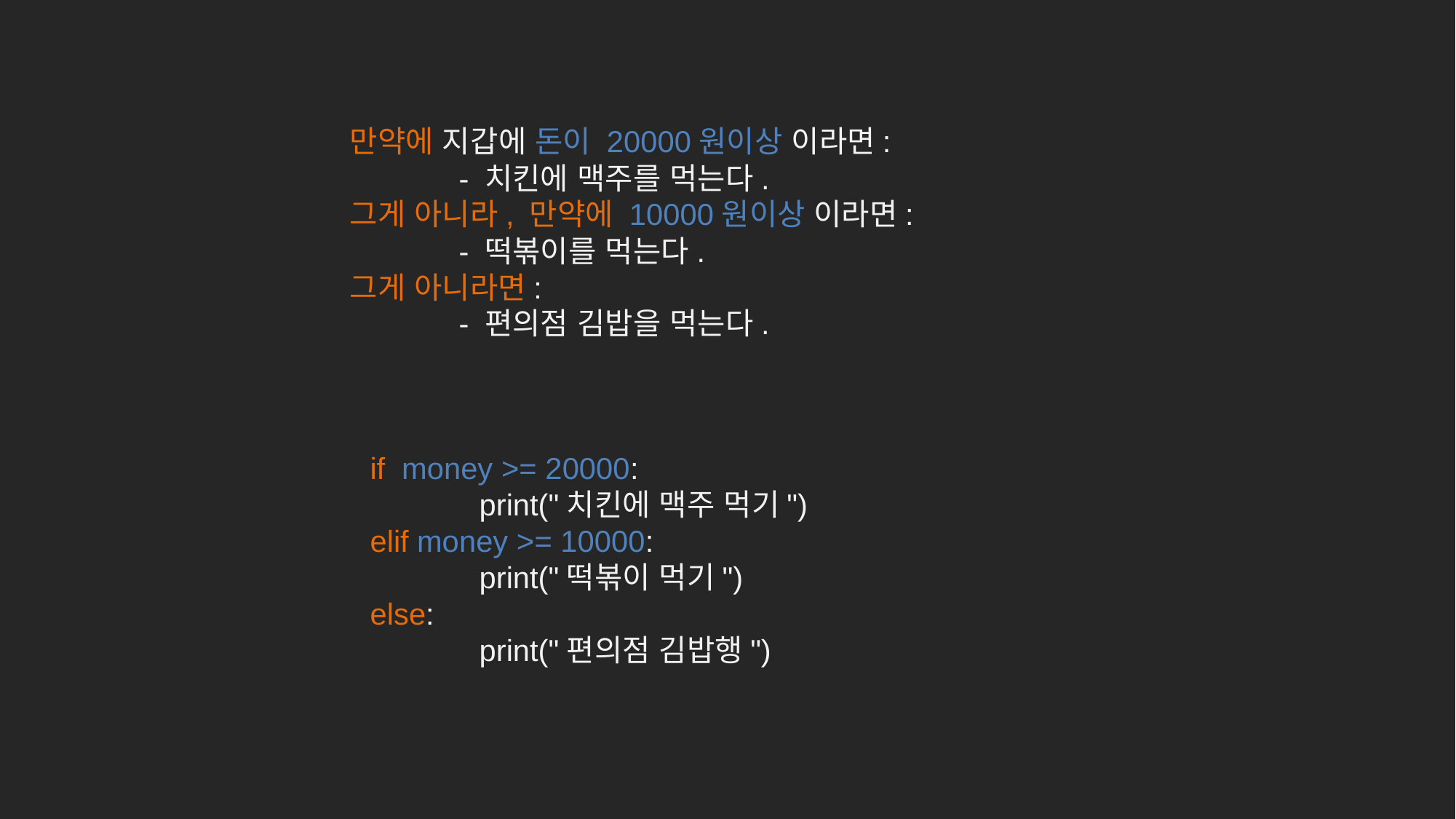

만약에 지갑에 돈이 20000원이상 이라면:
	- 치킨에 맥주를 먹는다.
그게 아니라, 만약에 10000원이상 이라면:
	- 떡볶이를 먹는다.
그게 아니라면:
	- 편의점 김밥을 먹는다.
if  money >= 20000:
	print("치킨에 맥주 먹기")
elif money >= 10000:
	print("떡볶이 먹기")
else:
	print("편의점 김밥행")